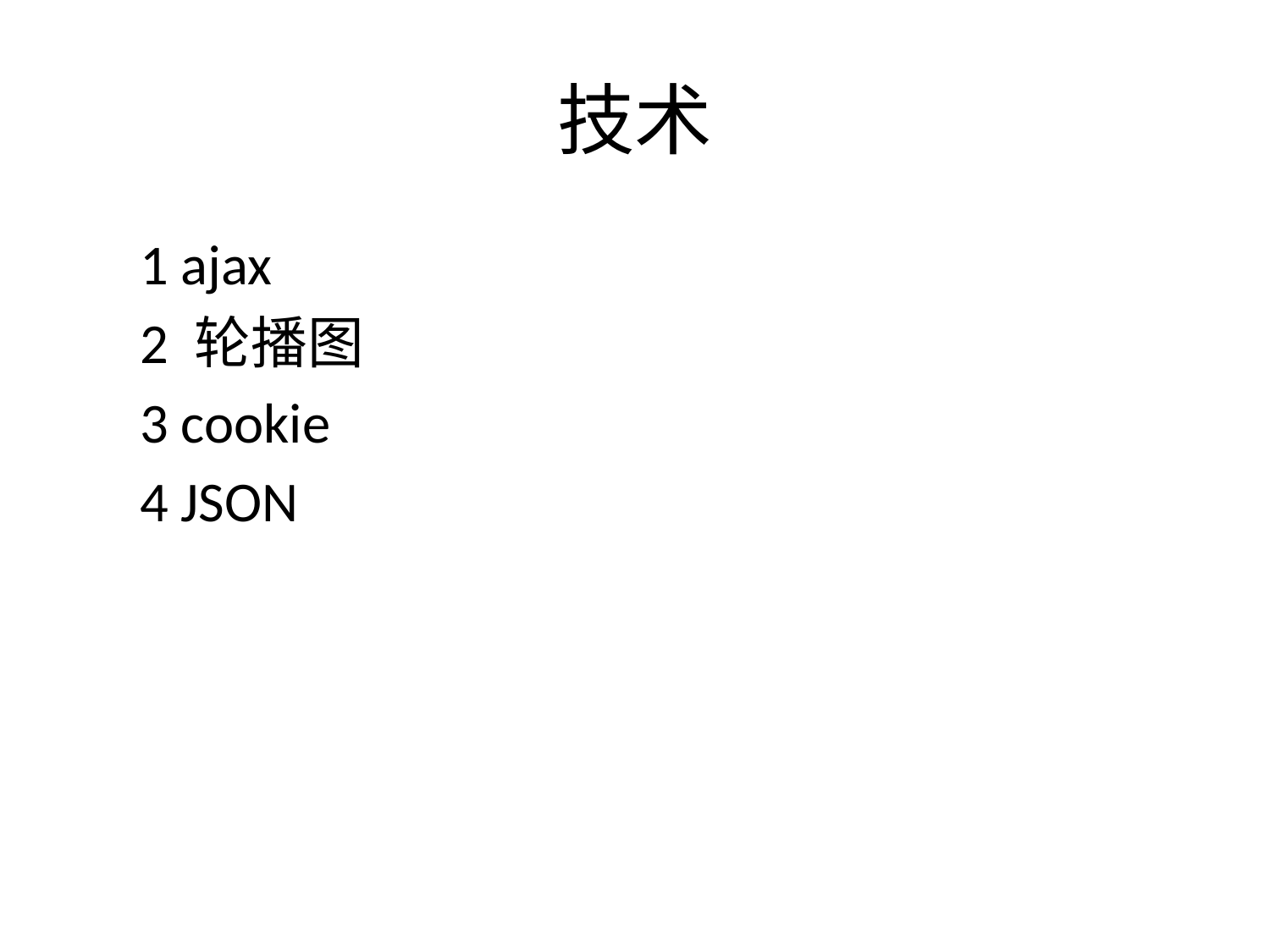

# 技术
     1 ajax
     2 轮播图
     3 cookie
     4 JSON